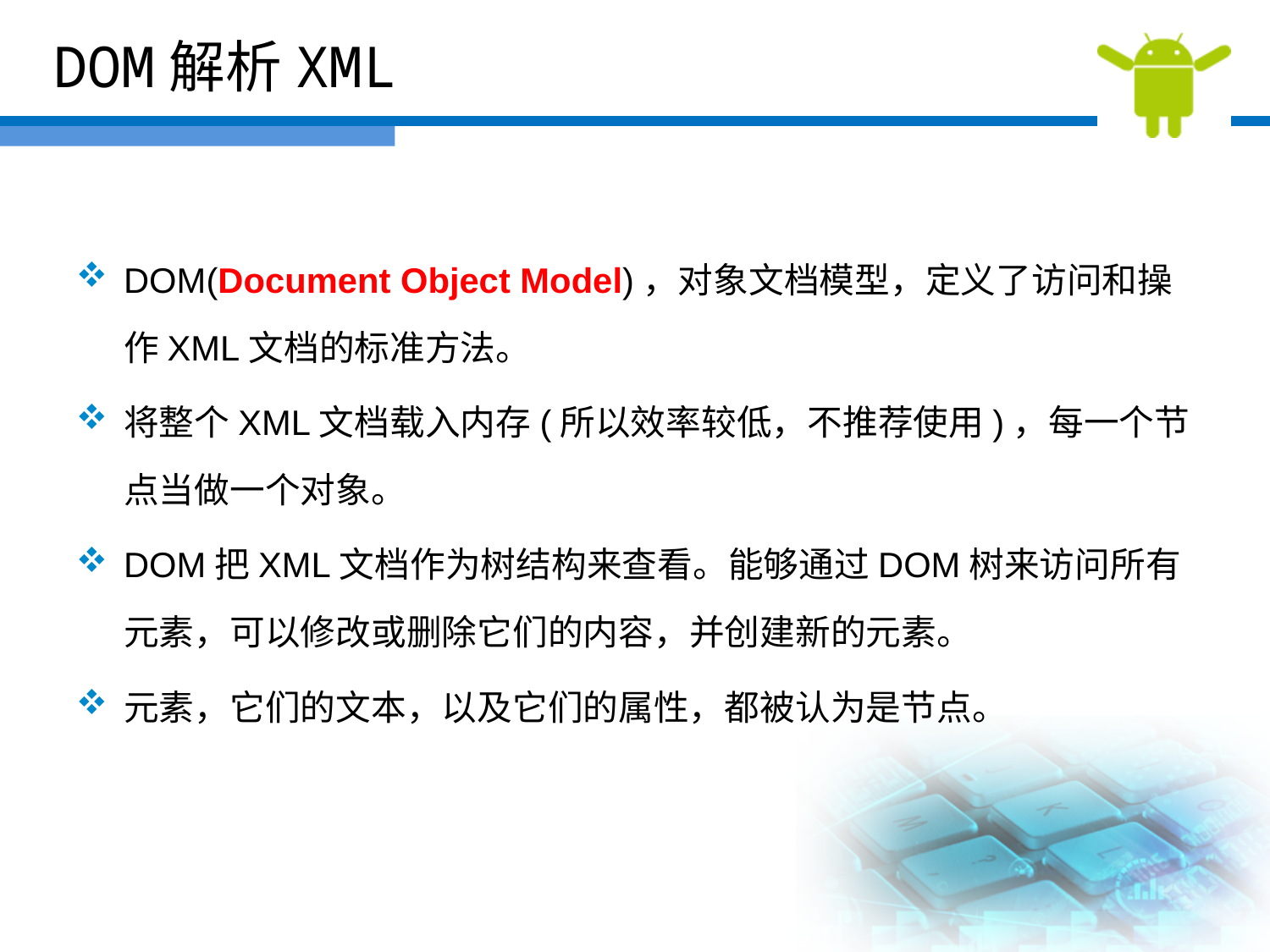

DOM解析XML
DOM(Document Object Model)，对象文档模型，定义了访问和操作XML文档的标准方法。
将整个XML文档载入内存(所以效率较低，不推荐使用)，每一个节点当做一个对象。
DOM把XML文档作为树结构来查看。能够通过DOM树来访问所有元素，可以修改或删除它们的内容，并创建新的元素。
元素，它们的文本，以及它们的属性，都被认为是节点。